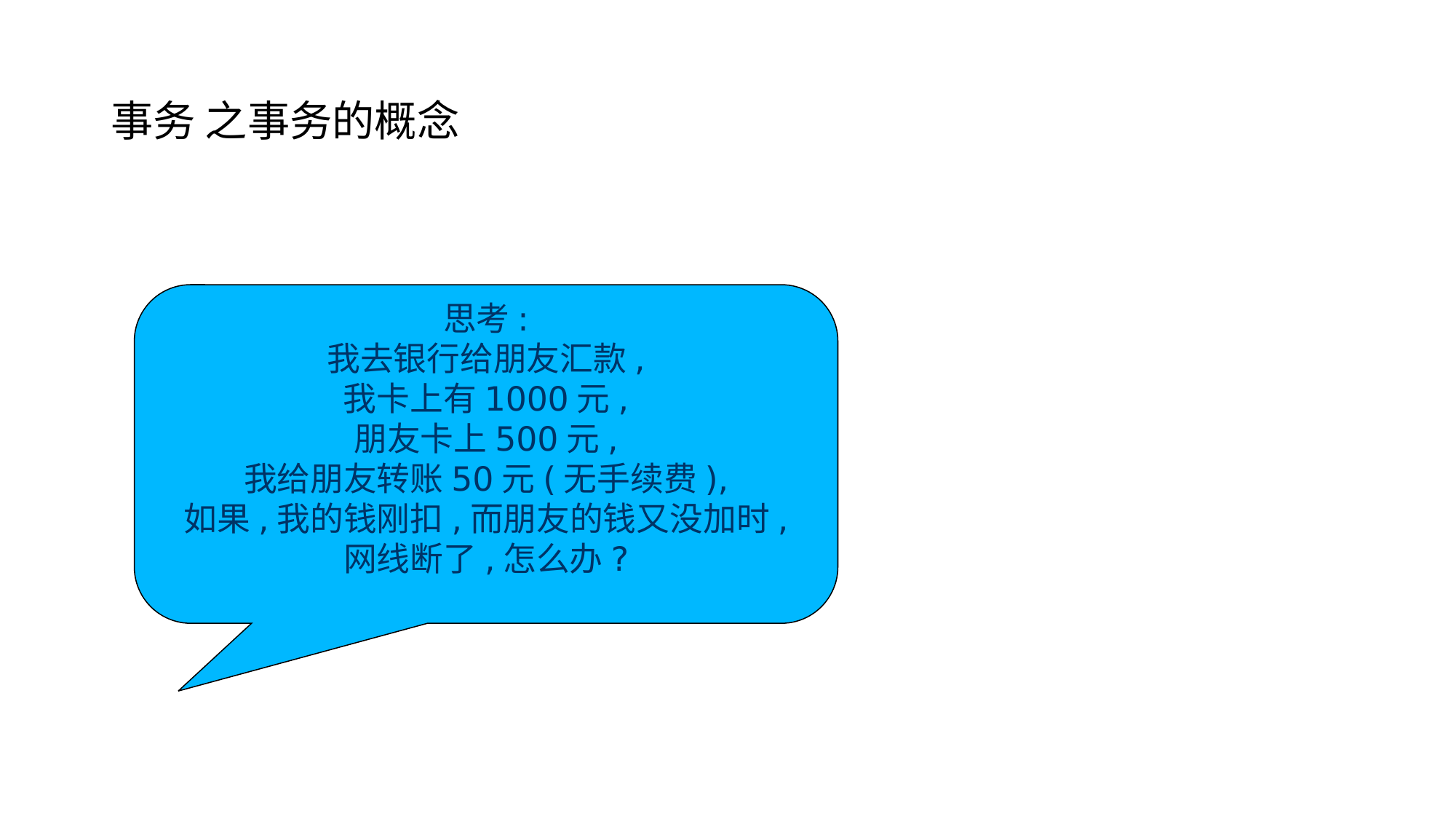

# 事务 之事务的概念

思考:
我去银行给朋友汇款,
我卡上有1000元,
朋友卡上500元,
我给朋友转账50元(无手续费),
如果,我的钱刚扣,而朋友的钱又没加时,
网线断了,怎么办?